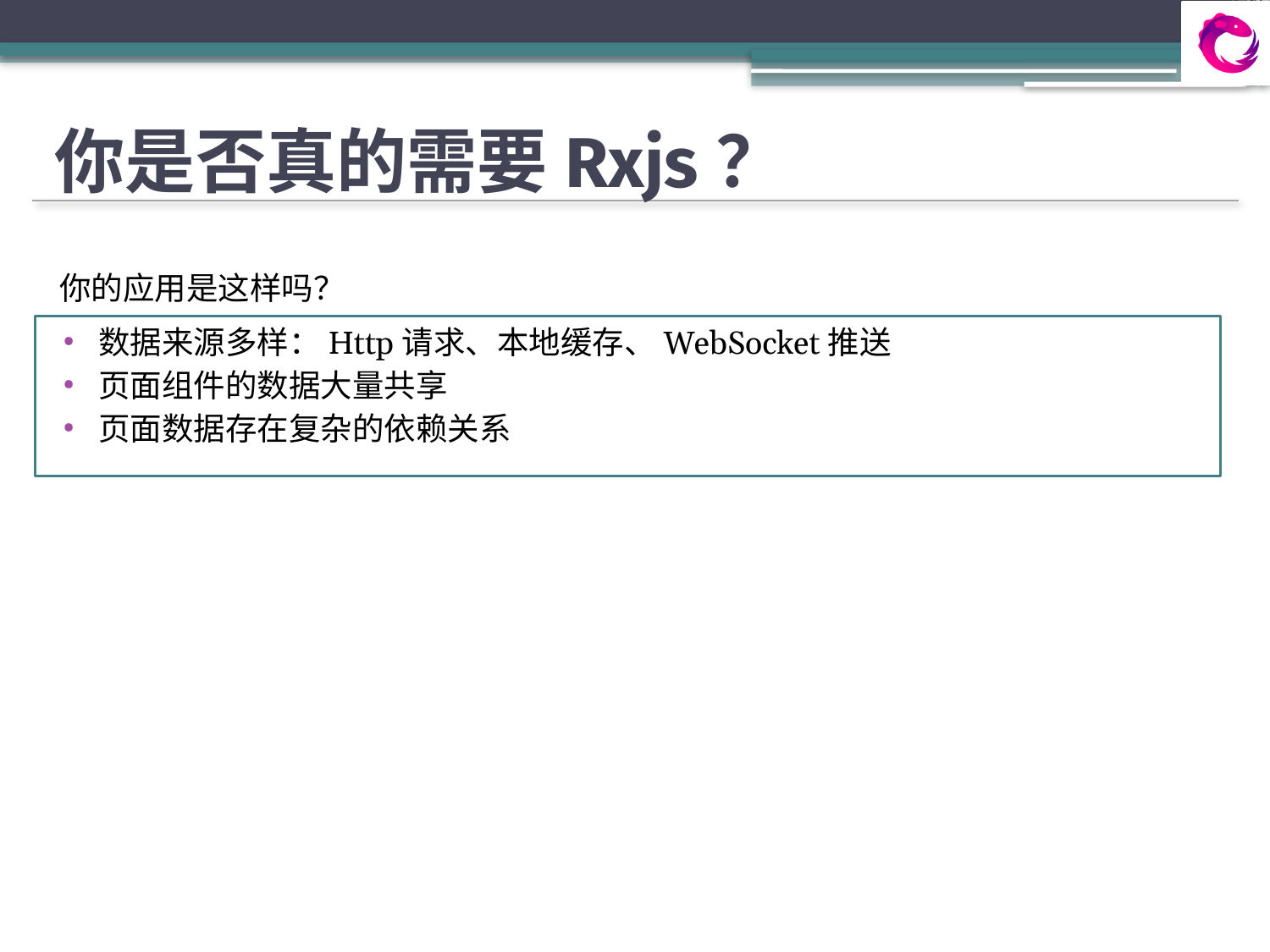

# 你是否真的需要Rxjs？
你的应用是这样吗？
数据来源多样：Http请求、本地缓存、WebSocket推送
页面组件的数据大量共享
页面数据存在复杂的依赖关系